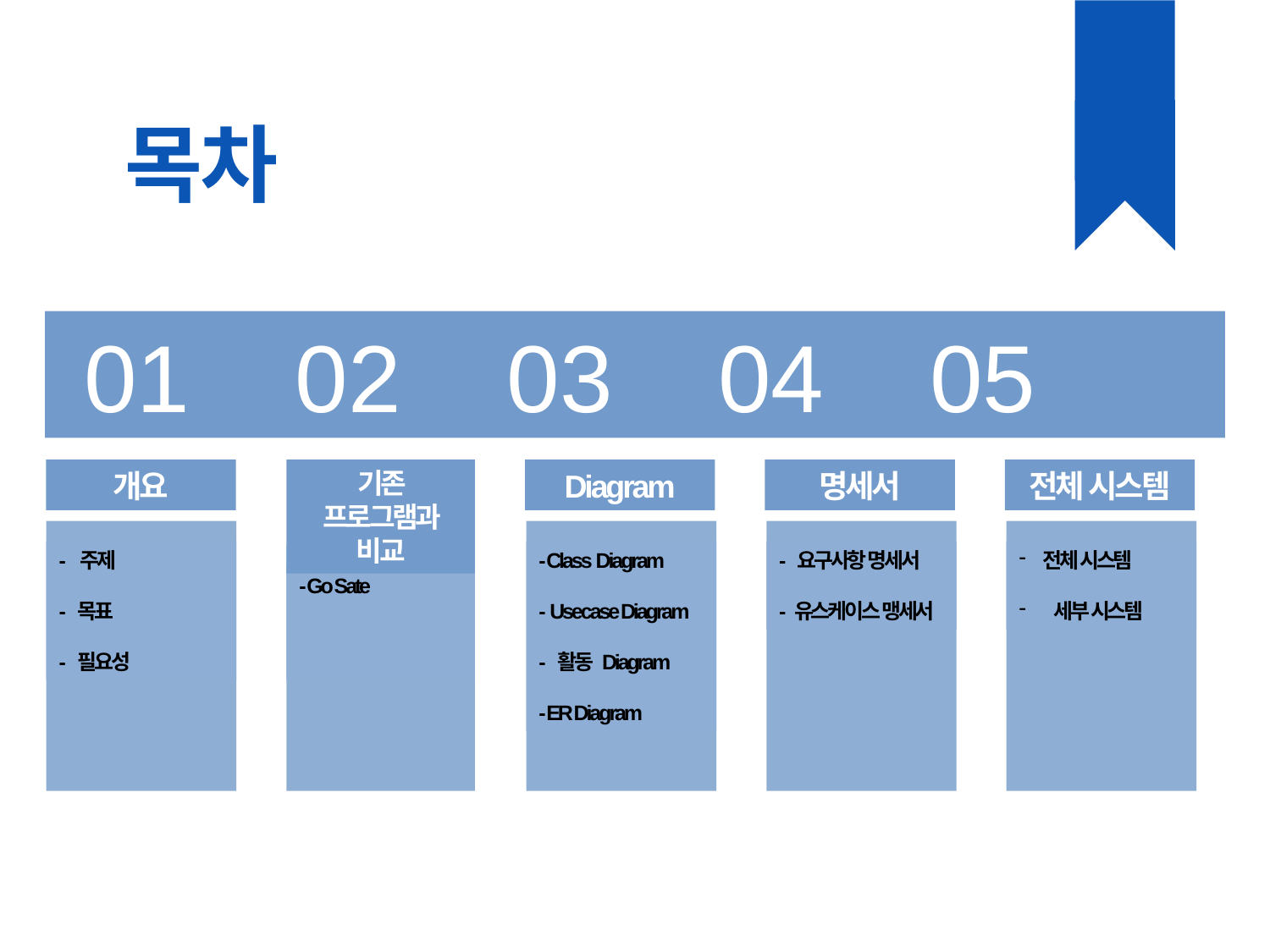

목차
 01    02    03    04    05
기존 프로그램과 비교
개요
Diagram
명세서

- Class Diagram

-  Usecase Diagram

-  활동 Diagram

- ER Diagram
-  주제

-  목표

-  필요성
- 요구사항 명세서

- 유스케이스 맹세서
전체 시스템

 세부 시스템

- Go Sate

전체 시스템